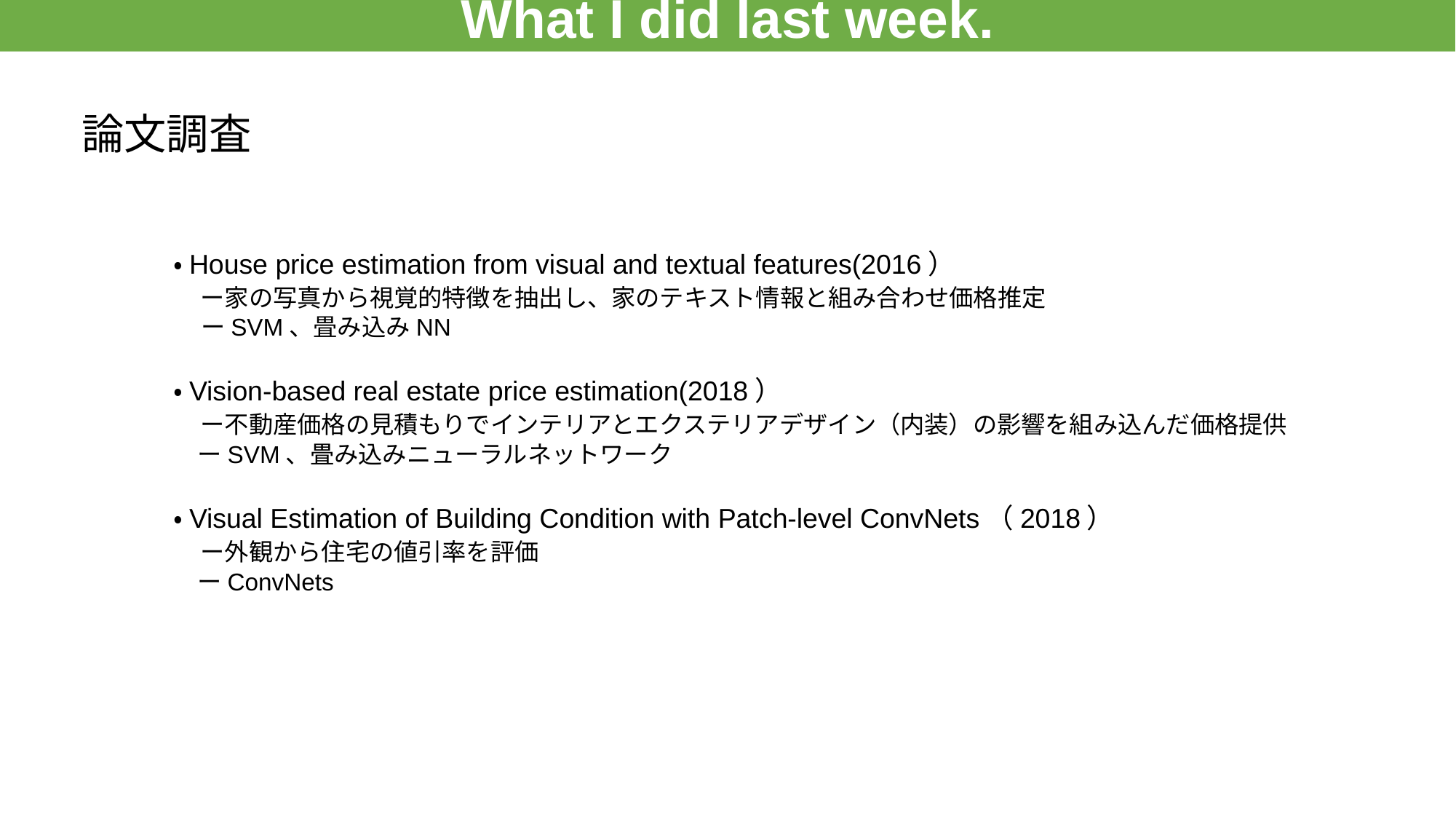

What I did last week.
# 論文調査
・House price estimation from visual and textual features(2016）
　ー家の写真から視覚的特徴を抽出し、家のテキスト情報と組み合わせ価格推定
    ーSVM、畳み込みNN

・Vision-based real estate price estimation(2018）
　ー不動産価格の見積もりでインテリアとエクステリアデザイン（内装）の影響を組み込んだ価格提供
　ーSVM、畳み込みニューラルネットワーク

・Visual Estimation of Building Condition with Patch-level ConvNets（2018）
　ー外観から住宅の値引率を評価
　ーConvNets